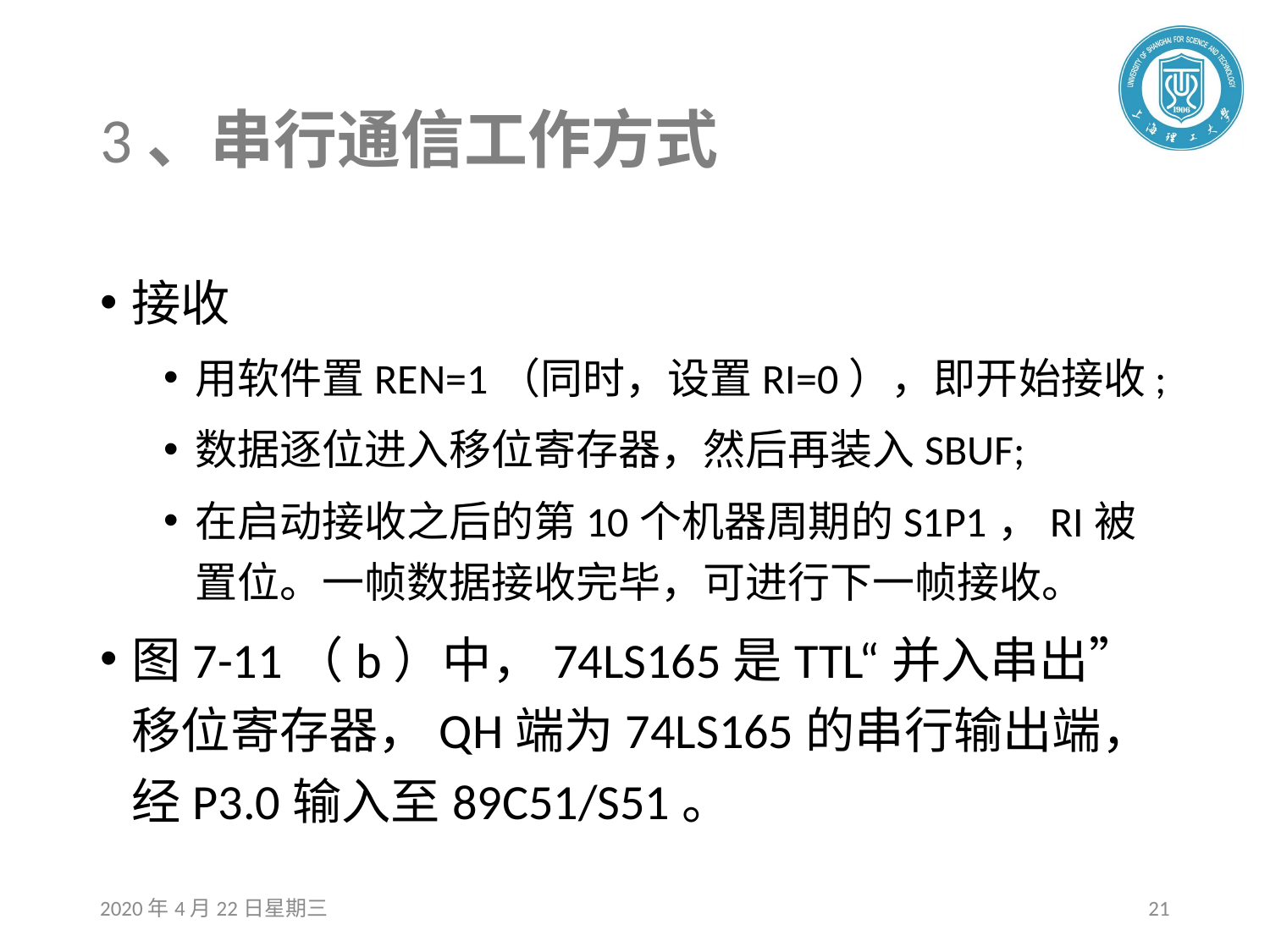

# 3、串行通信工作方式
接收
用软件置REN=1（同时，设置RI=0），即开始接收;
数据逐位进入移位寄存器，然后再装入SBUF;
在启动接收之后的第10个机器周期的S1P1，RI被置位。一帧数据接收完毕，可进行下一帧接收。
图7-11（b）中，74LS165是TTL“并入串出”移位寄存器，QH端为74LS165的串行输出端，经P3.0输入至89C51/S51。
2020年4月22日星期三
21